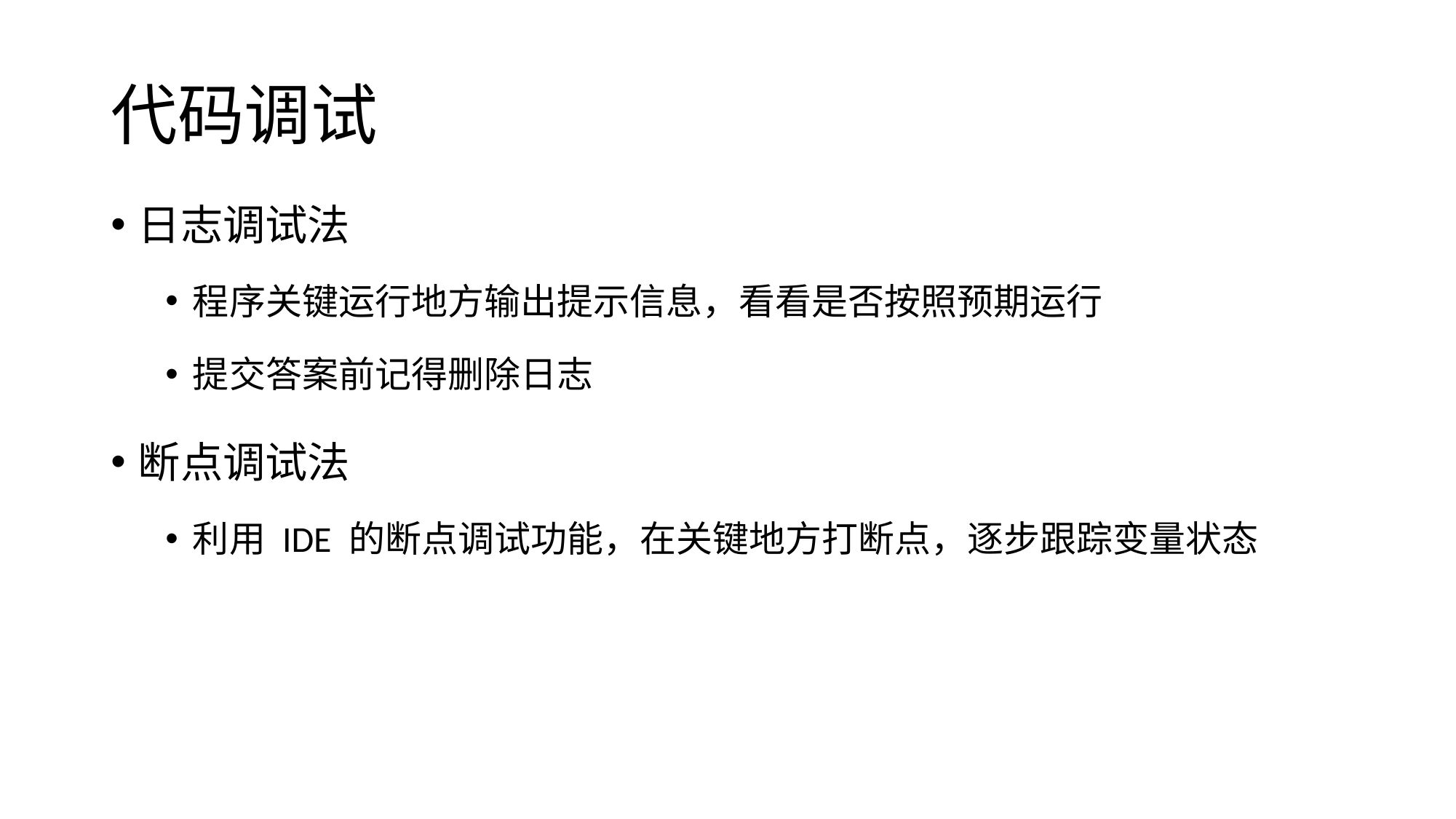

# 代码调试
日志调试法
程序关键运行地方输出提示信息，看看是否按照预期运行
提交答案前记得删除日志
断点调试法
利用 IDE 的断点调试功能，在关键地方打断点，逐步跟踪变量状态